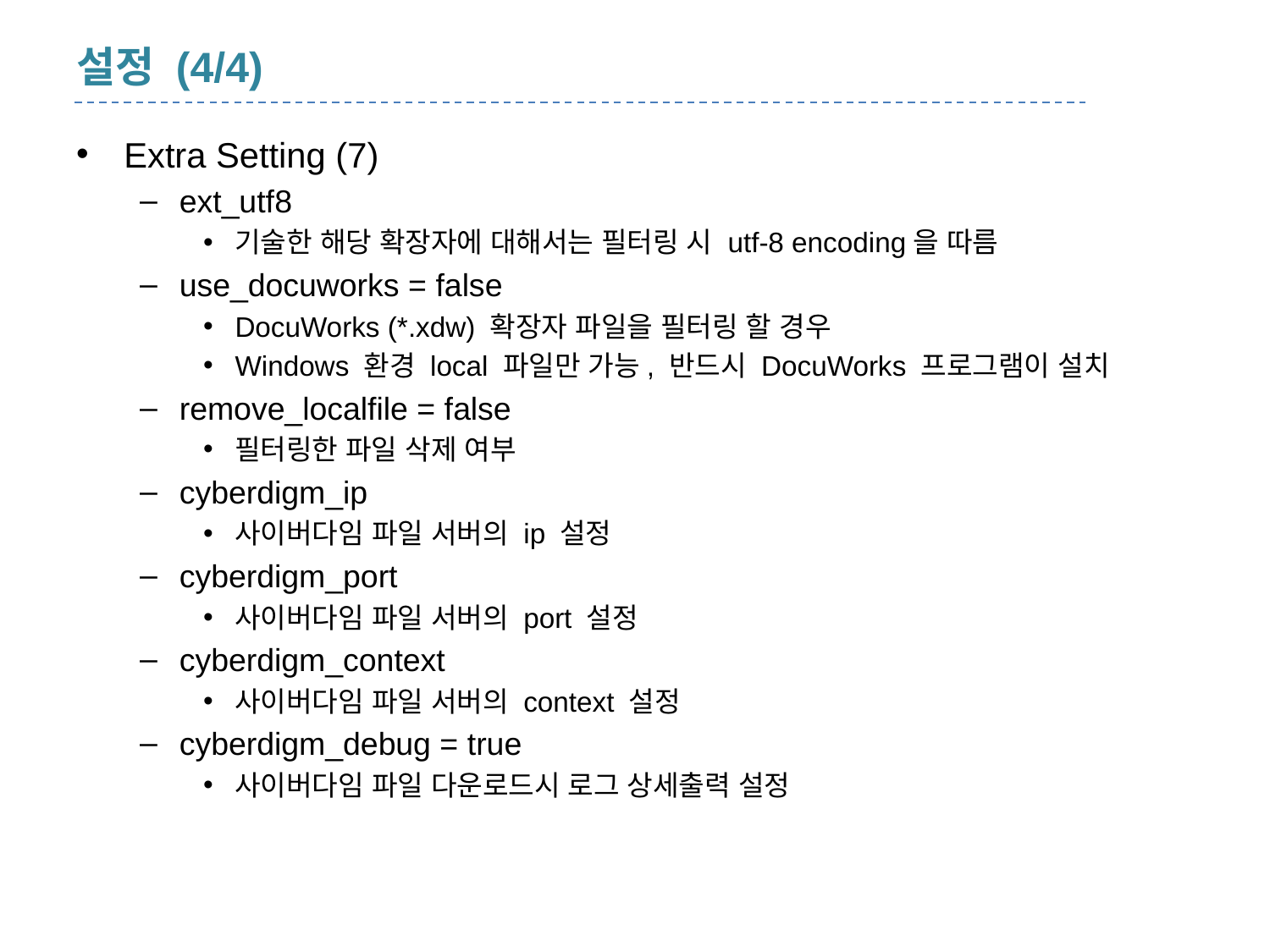

# 설정 (4/4)
Extra Setting (7)
ext_utf8
기술한 해당 확장자에 대해서는 필터링 시 utf-8 encoding을 따름
use_docuworks = false
DocuWorks (*.xdw) 확장자 파일을 필터링 할 경우
Windows 환경 local 파일만 가능, 반드시 DocuWorks 프로그램이 설치
remove_localfile = false
필터링한 파일 삭제 여부
cyberdigm_ip
사이버다임 파일 서버의 ip 설정
cyberdigm_port
사이버다임 파일 서버의 port 설정
cyberdigm_context
사이버다임 파일 서버의 context 설정
cyberdigm_debug = true
사이버다임 파일 다운로드시 로그 상세출력 설정